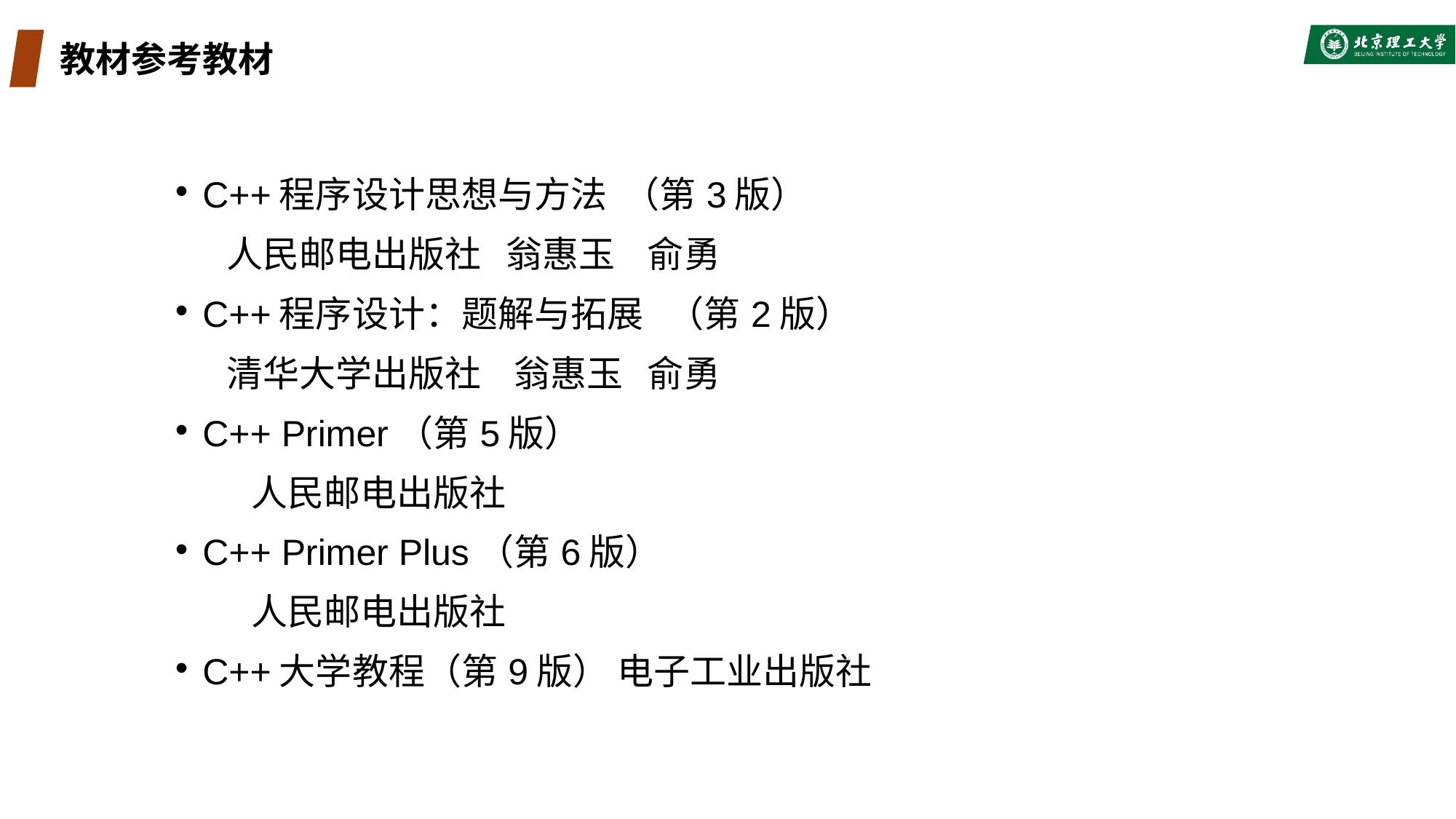

# 教材参考教材
C++程序设计思想与方法  （第3版）
     人民邮电出版社   翁惠玉    俞勇
C++程序设计：题解与拓展   （第2版）
     清华大学出版社    翁惠玉   俞勇
C++ Primer（第5版）
        人民邮电出版社
C++ Primer Plus（第6版）
        人民邮电出版社
C++大学教程（第9版） 电子工业出版社